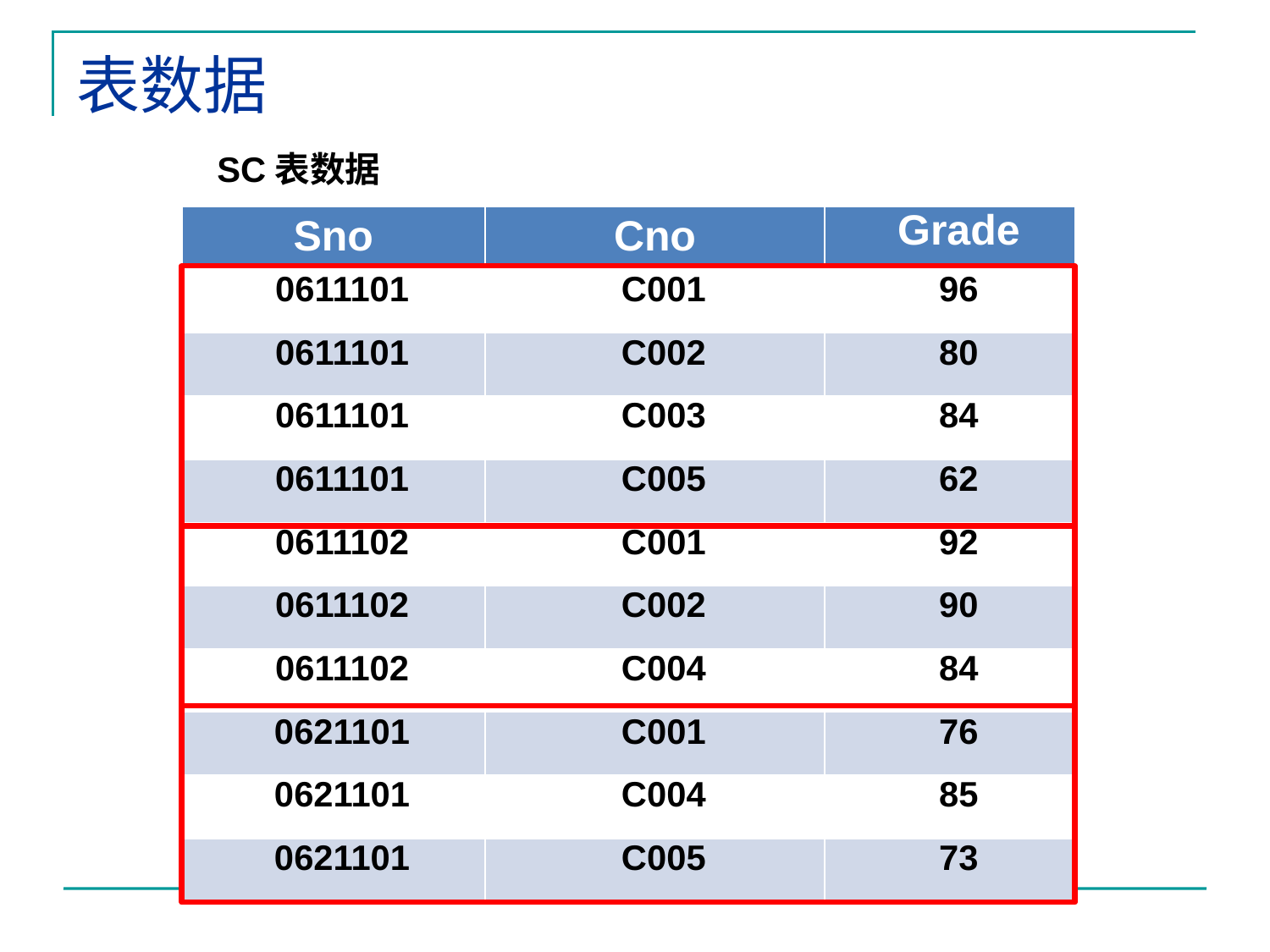

# 表数据
SC表数据
| Sno | Cno | Grade |
| --- | --- | --- |
| 0611101 | C001 | 96 |
| 0611101 | C002 | 80 |
| 0611101 | C003 | 84 |
| 0611101 | C005 | 62 |
| 0611102 | C001 | 92 |
| 0611102 | C002 | 90 |
| 0611102 | C004 | 84 |
| 0621101 | C001 | 76 |
| 0621101 | C004 | 85 |
| 0621101 | C005 | 73 |